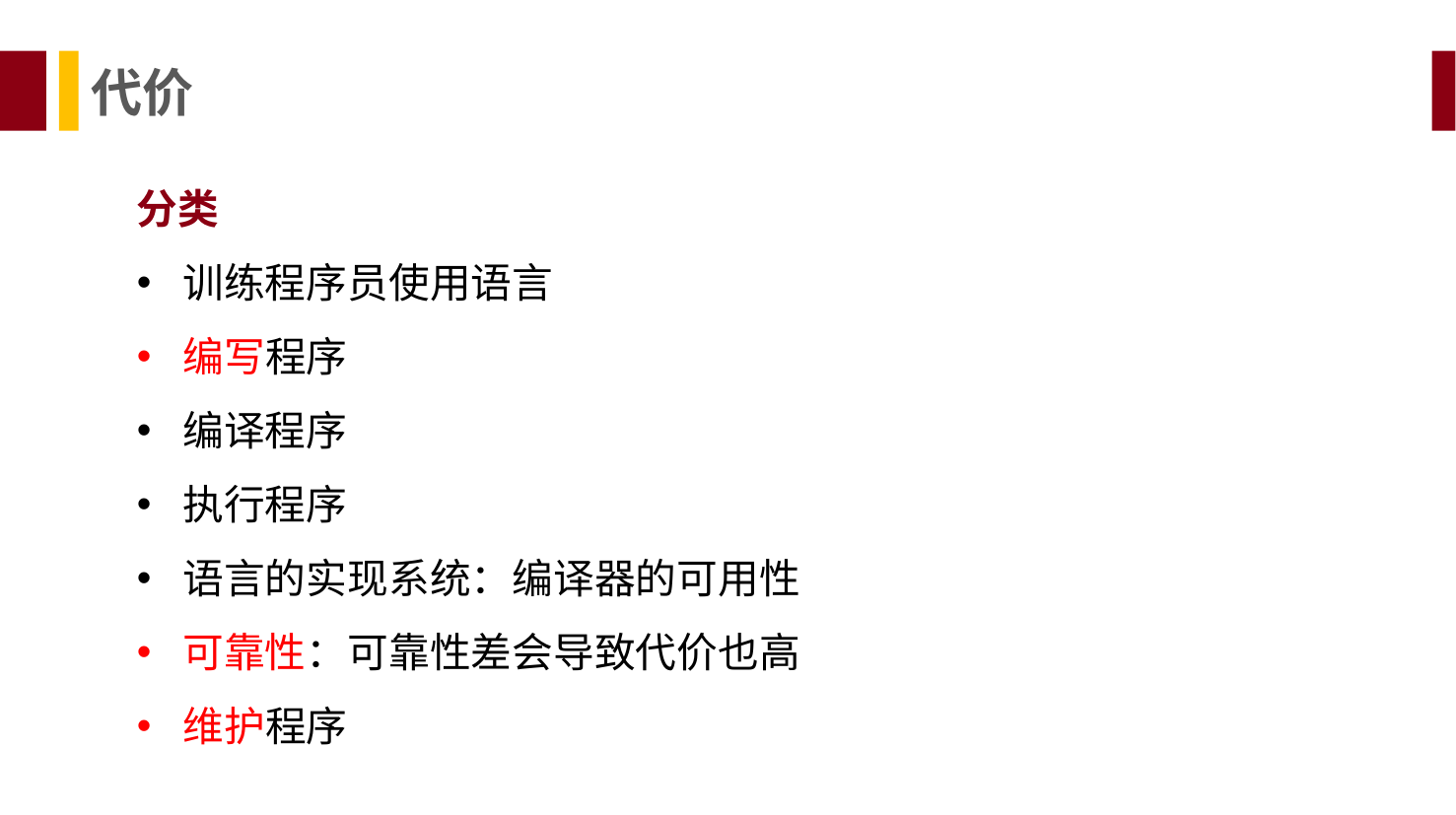

代价
分类
训练程序员使用语言
编写程序
编译程序
执行程序
语言的实现系统：编译器的可用性
可靠性：可靠性差会导致代价也高
维护程序